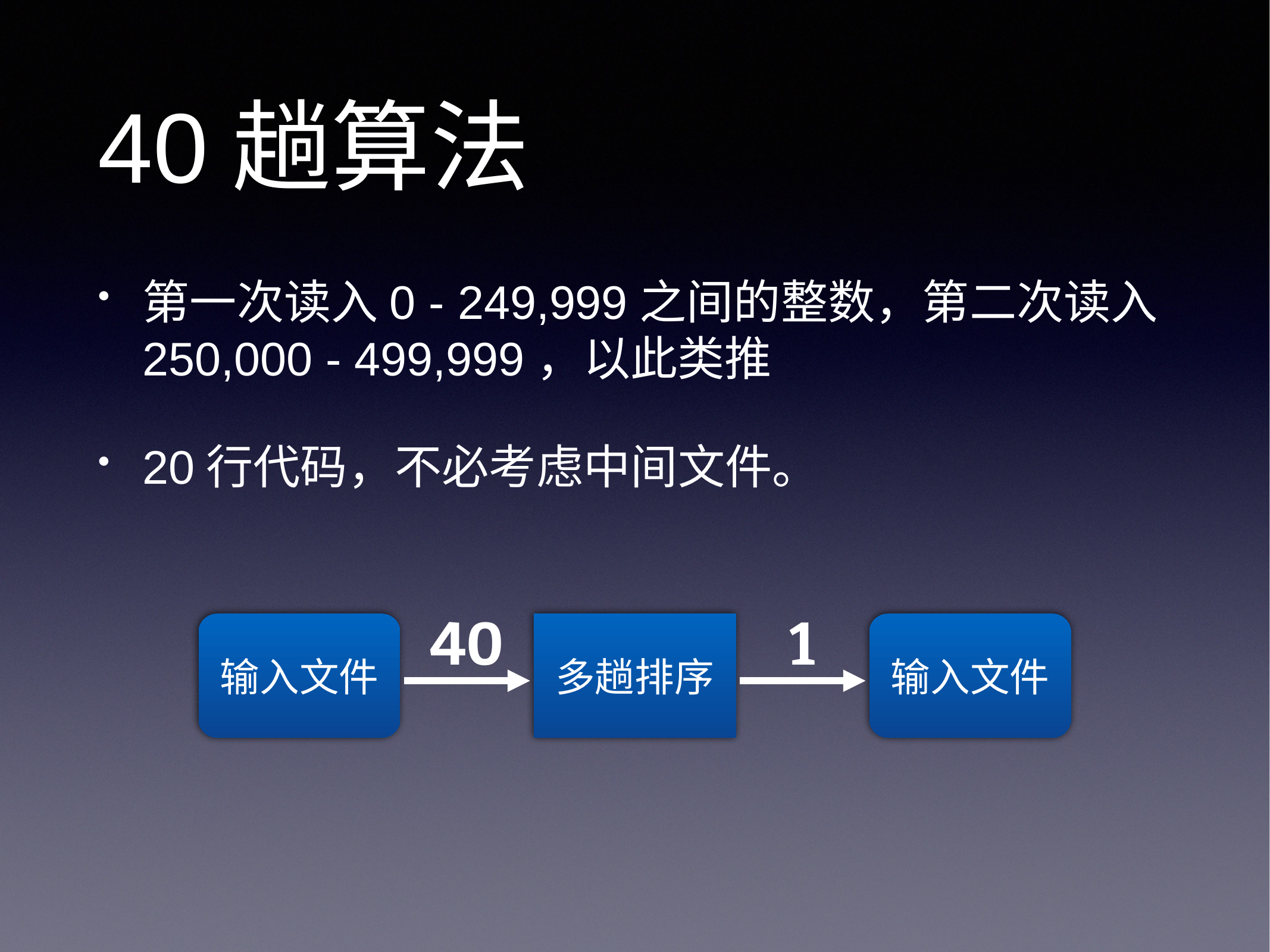

# 40趟算法
第一次读入0 - 249,999之间的整数，第二次读入250,000 - 499,999，以此类推
20行代码，不必考虑中间文件。
40
1
输入文件
多趟排序
输入文件